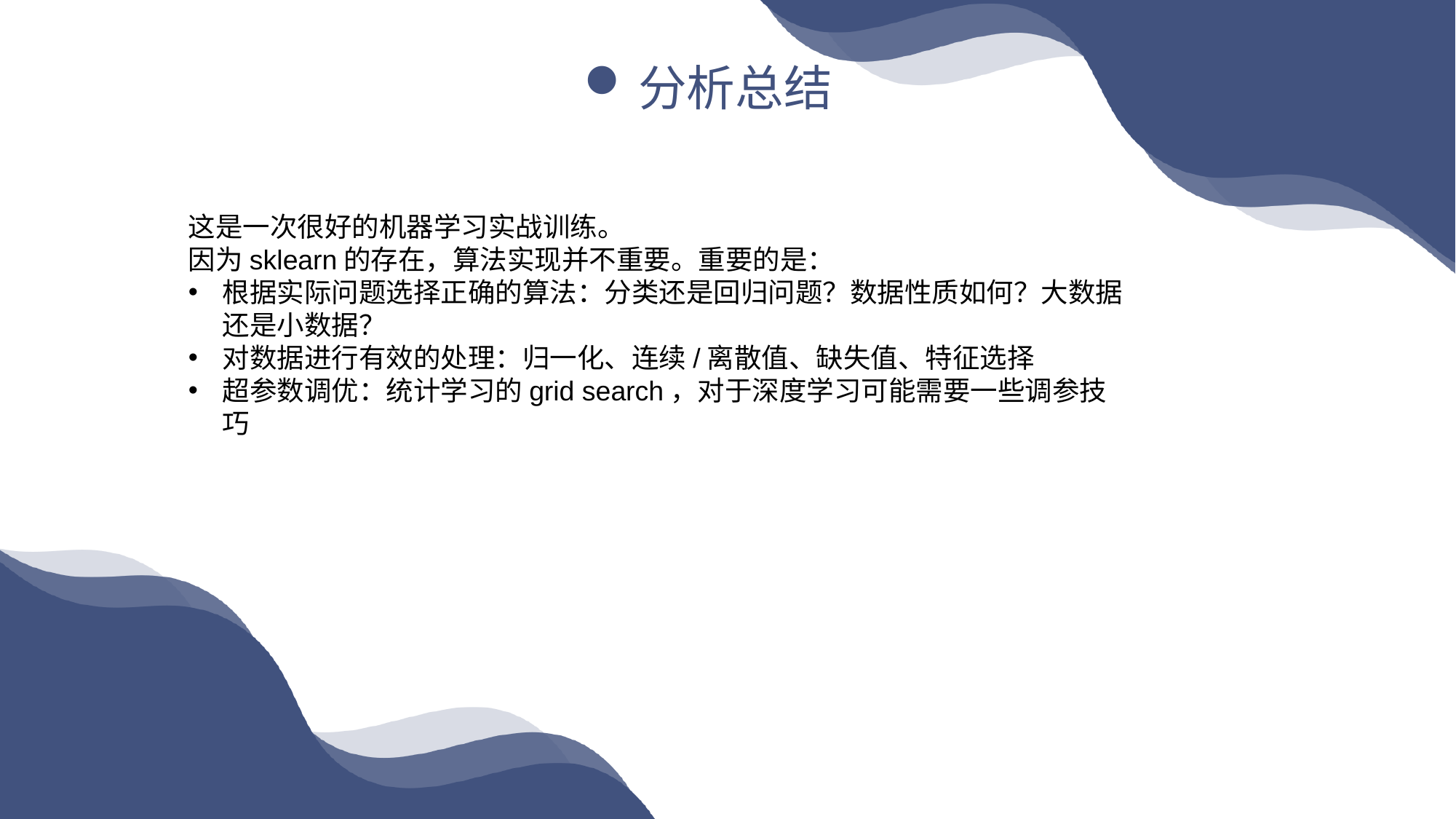

分析总结
这是一次很好的机器学习实战训练。
因为sklearn的存在，算法实现并不重要。重要的是：
根据实际问题选择正确的算法：分类还是回归问题？数据性质如何？大数据还是小数据？
对数据进行有效的处理：归一化、连续/离散值、缺失值、特征选择
超参数调优：统计学习的grid search，对于深度学习可能需要一些调参技巧